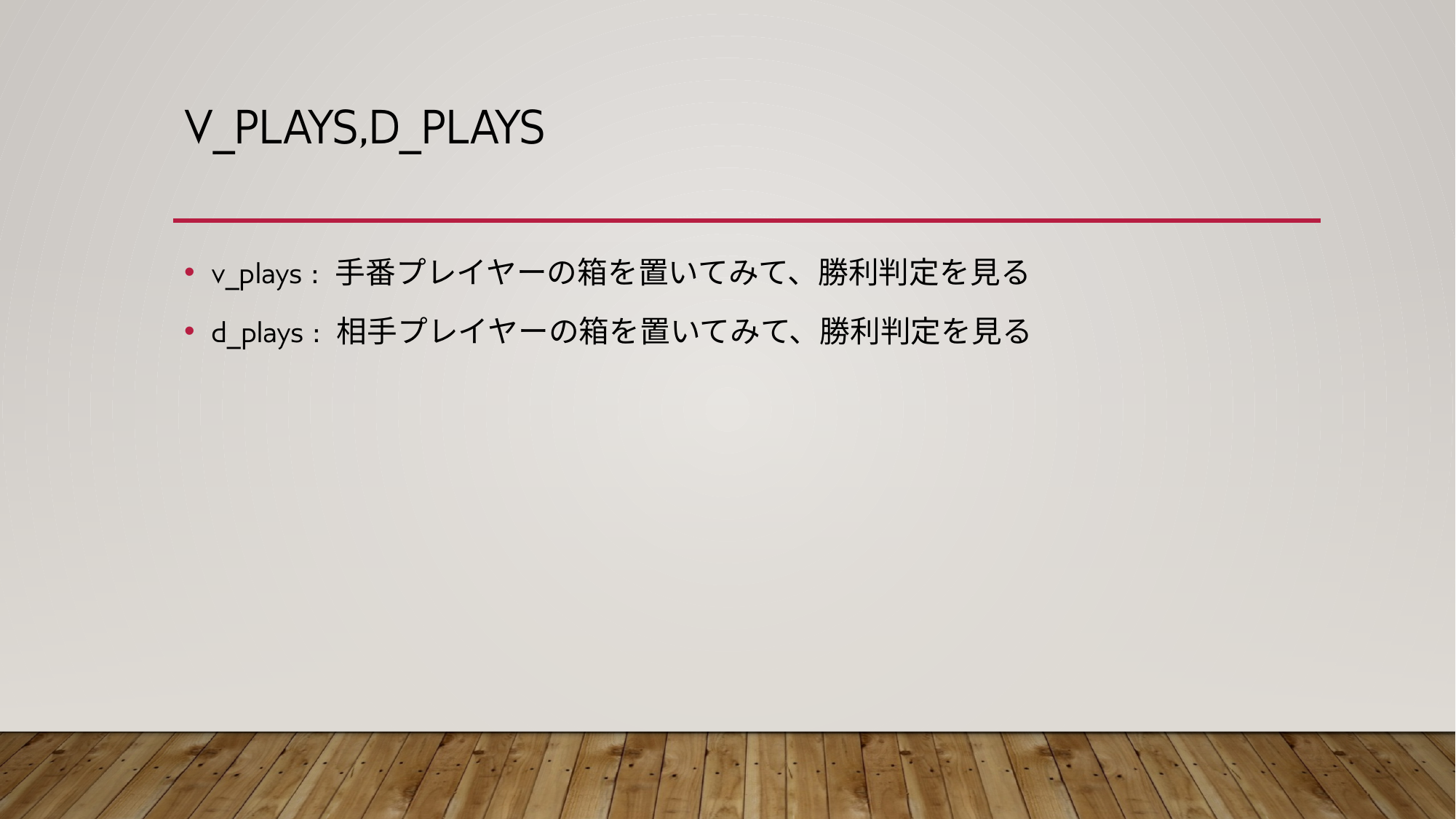

# v_plays,d_plays
v_plays : 手番プレイヤーの箱を置いてみて、勝利判定を見る
d_plays : 相手プレイヤーの箱を置いてみて、勝利判定を見る